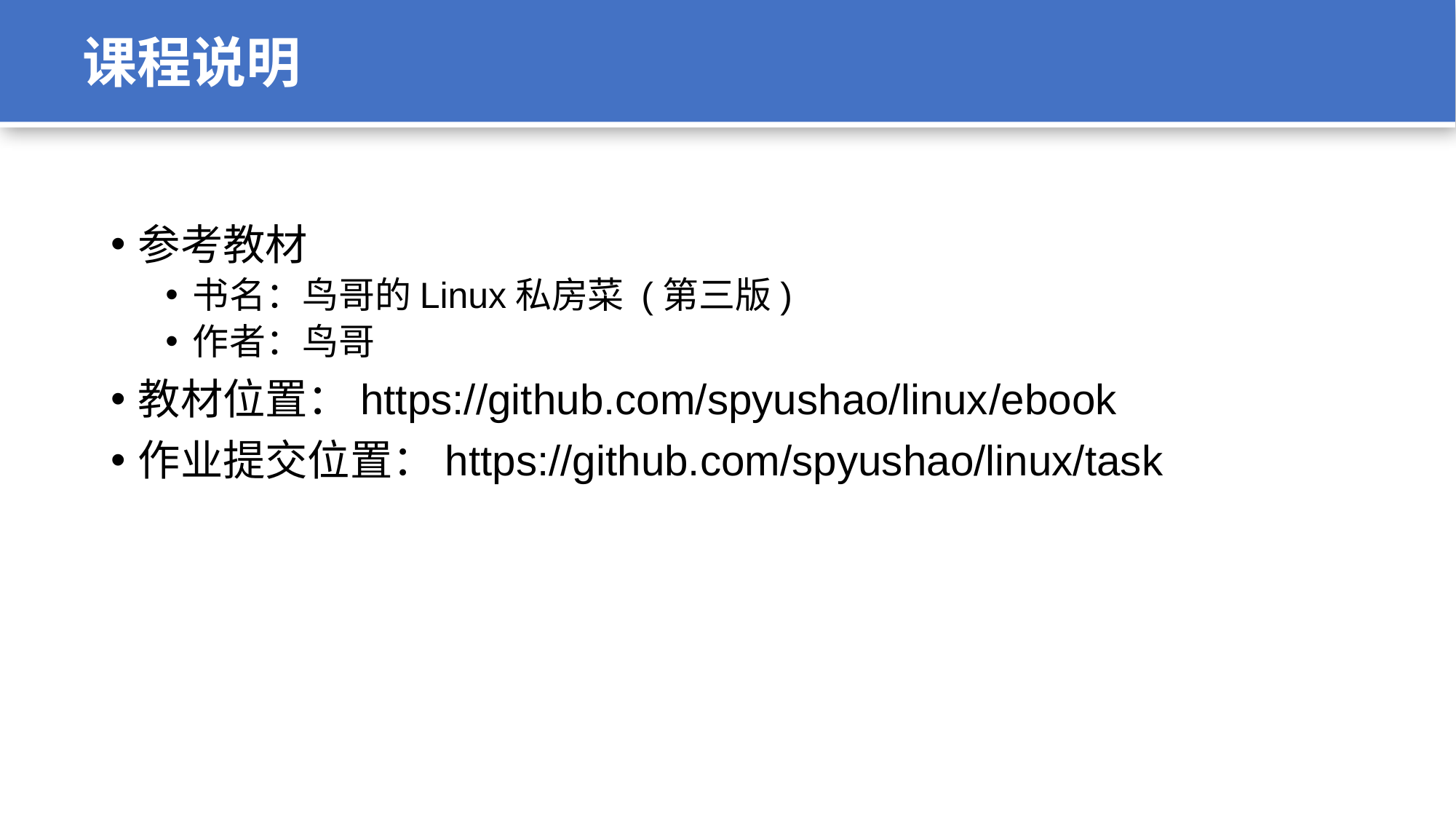

课程说明
参考教材
书名：鸟哥的Linux私房菜 (第三版)
作者：鸟哥
教材位置：https://github.com/spyushao/linux/ebook
作业提交位置：https://github.com/spyushao/linux/task